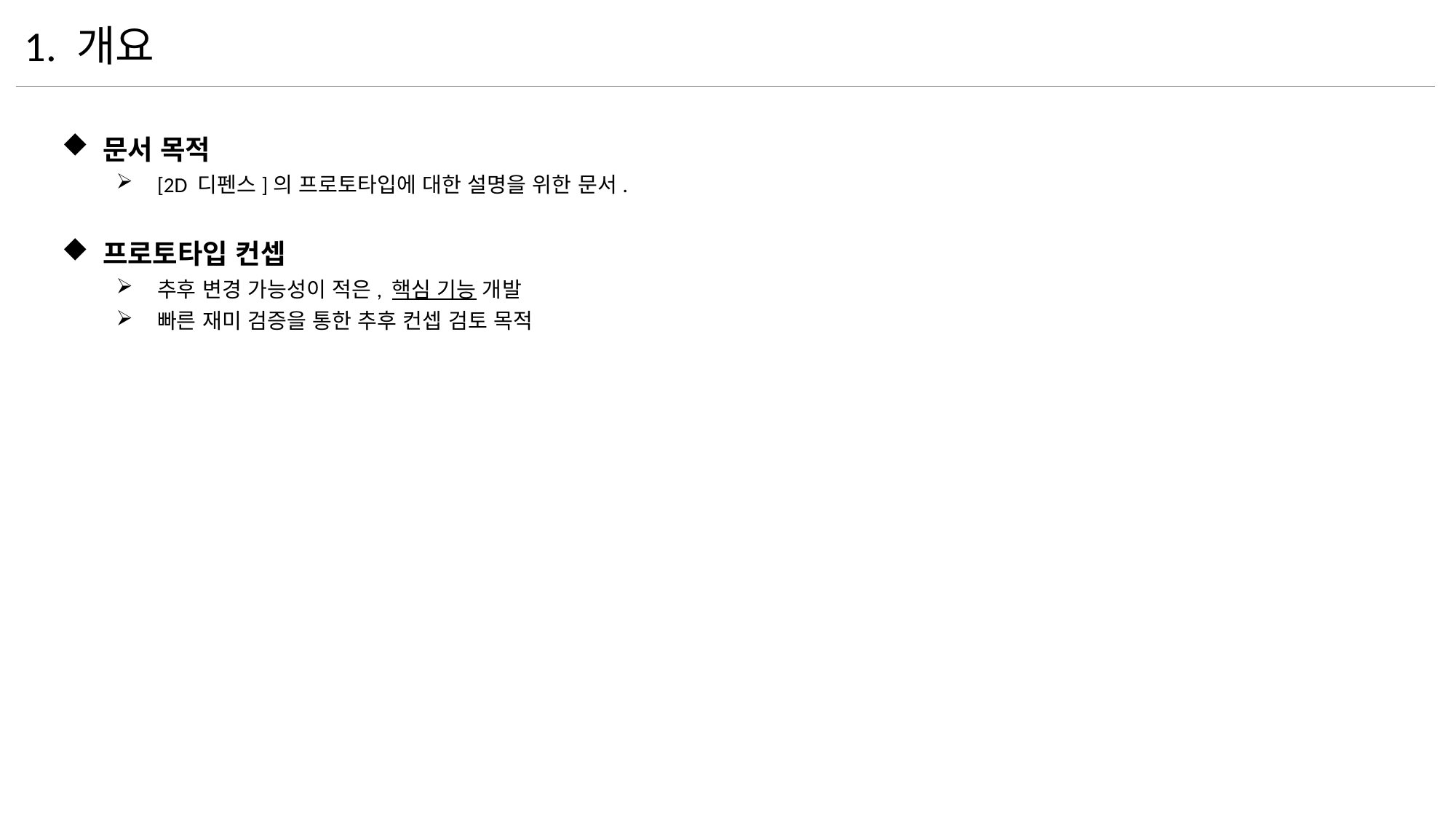

1. 개요
문서 목적
[2D 디펜스]의 프로토타입에 대한 설명을 위한 문서.

프로토타입 컨셉
추후 변경 가능성이 적은, 핵심 기능 개발
빠른 재미 검증을 통한 추후 컨셉 검토 목적